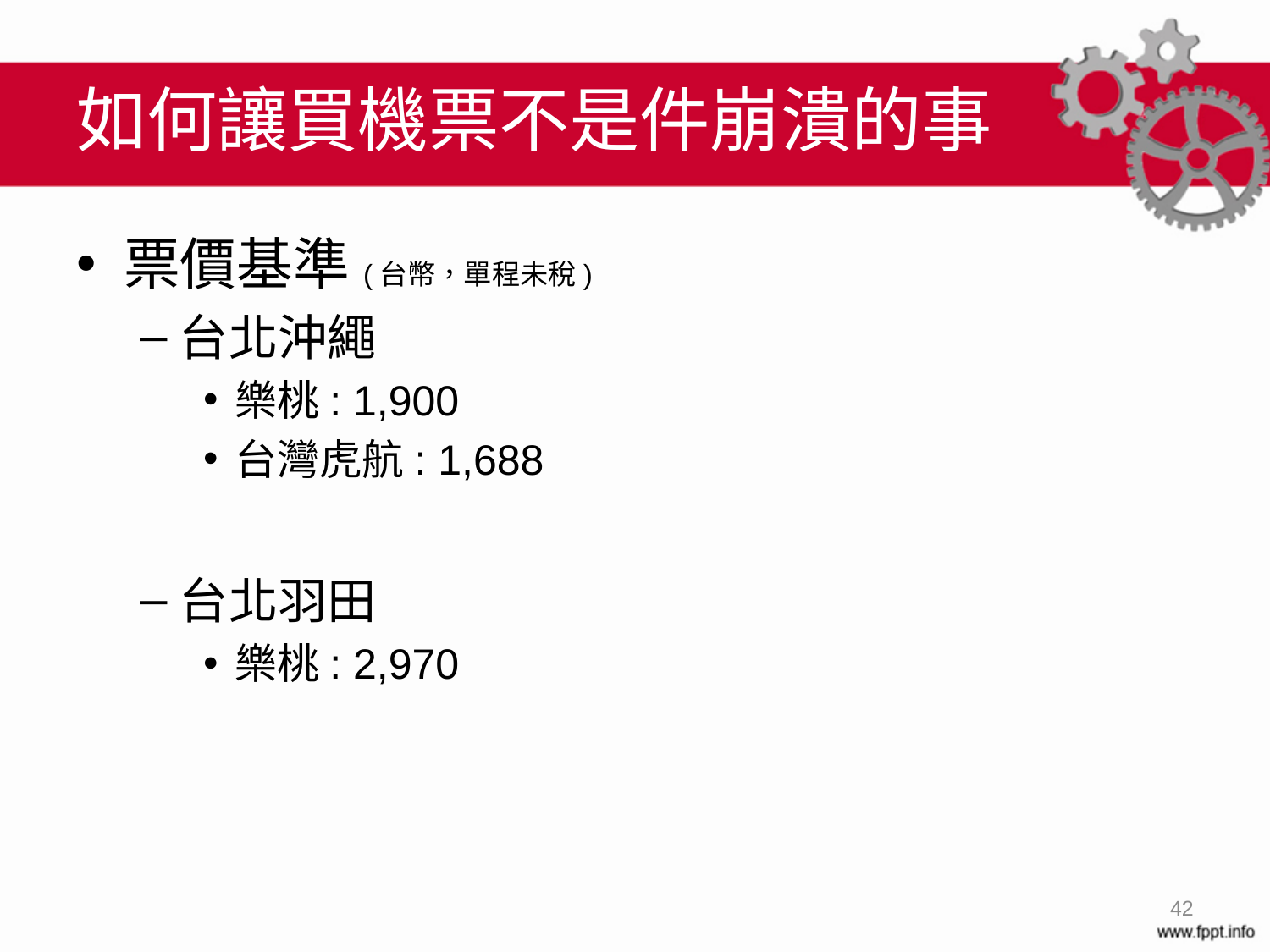

# 如何讓買機票不是件崩潰的事
票價基準(台幣，單程未稅)
台北沖繩
樂桃: 1,900
台灣虎航: 1,688

台北羽田
樂桃: 2,970

42